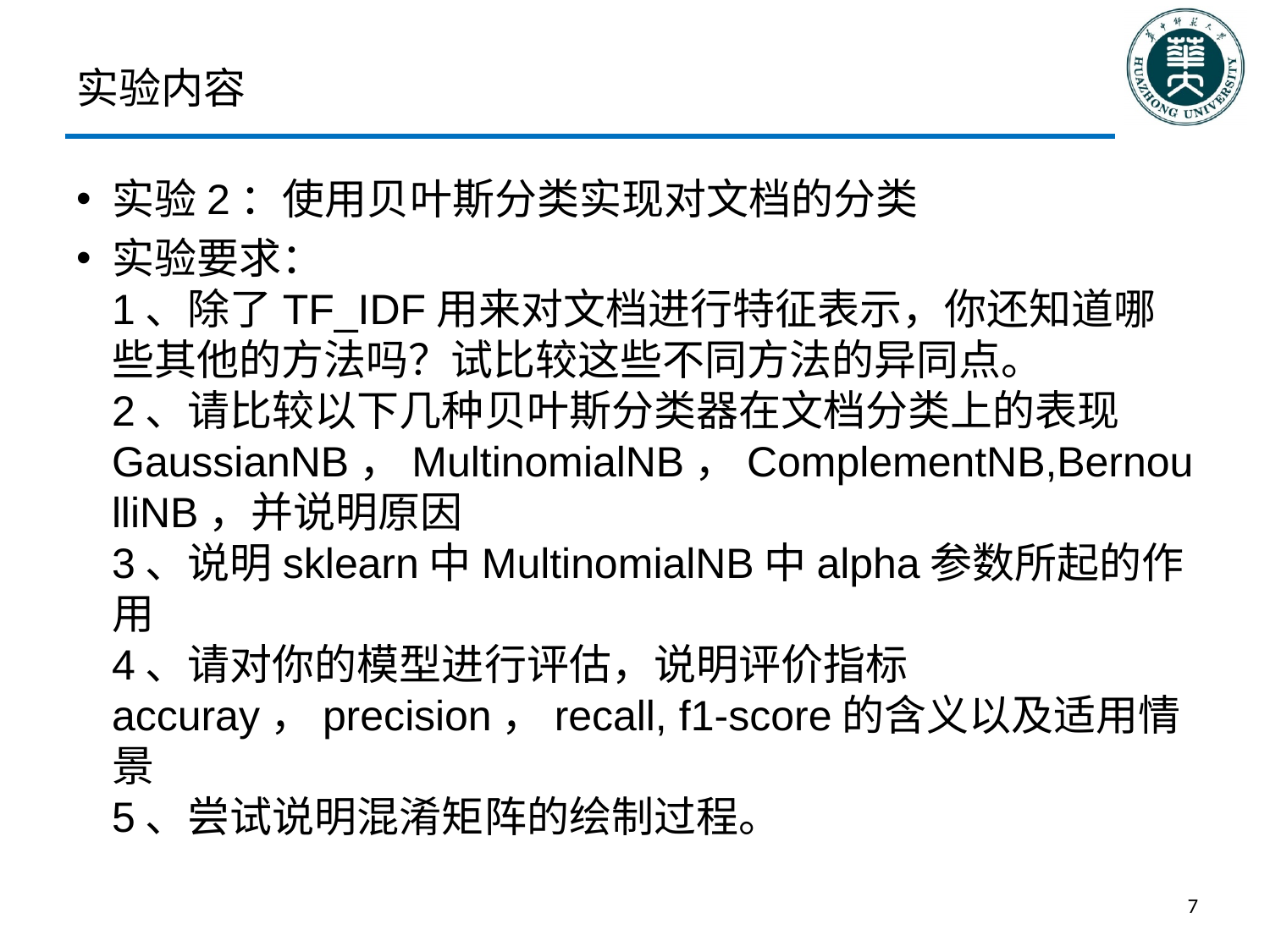

# 实验内容
实验2：使用贝叶斯分类实现对文档的分类
实验要求：
1、除了TF_IDF用来对文档进行特征表示，你还知道哪些其他的方法吗？试比较这些不同方法的异同点。
2、请比较以下几种贝叶斯分类器在文档分类上的表现GaussianNB，MultinomialNB，ComplementNB,BernoulliNB，并说明原因
3、说明sklearn中MultinomialNB中alpha参数所起的作用
4、请对你的模型进行评估，说明评价指标accuray，precision，recall, f1-score的含义以及适用情景
5、尝试说明混淆矩阵的绘制过程。
7